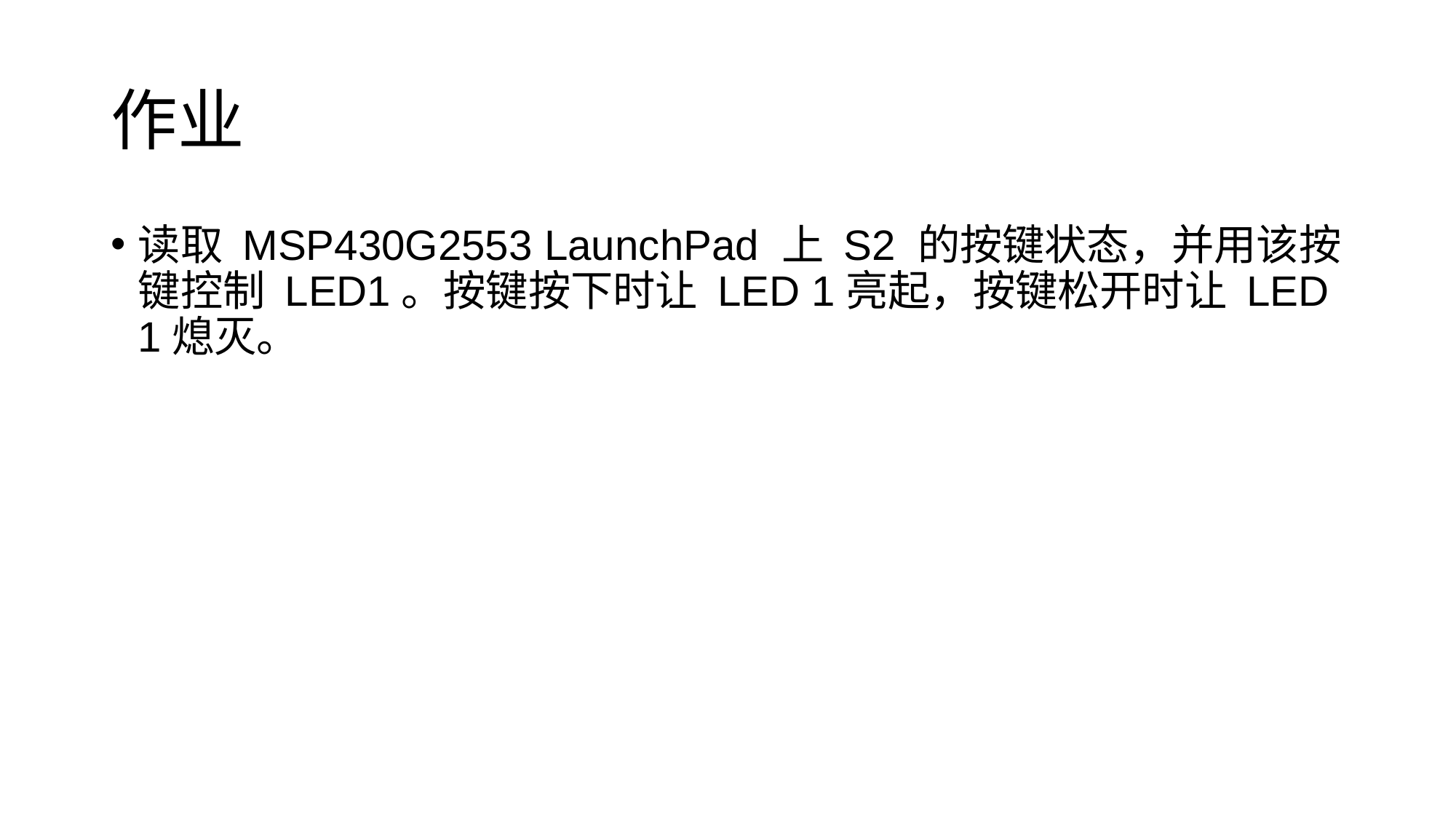

# 作业
读取 MSP430G2553 LaunchPad 上 S2 的按键状态，并用该按键控制 LED1。按键按下时让 LED 1亮起，按键松开时让 LED 1熄灭。